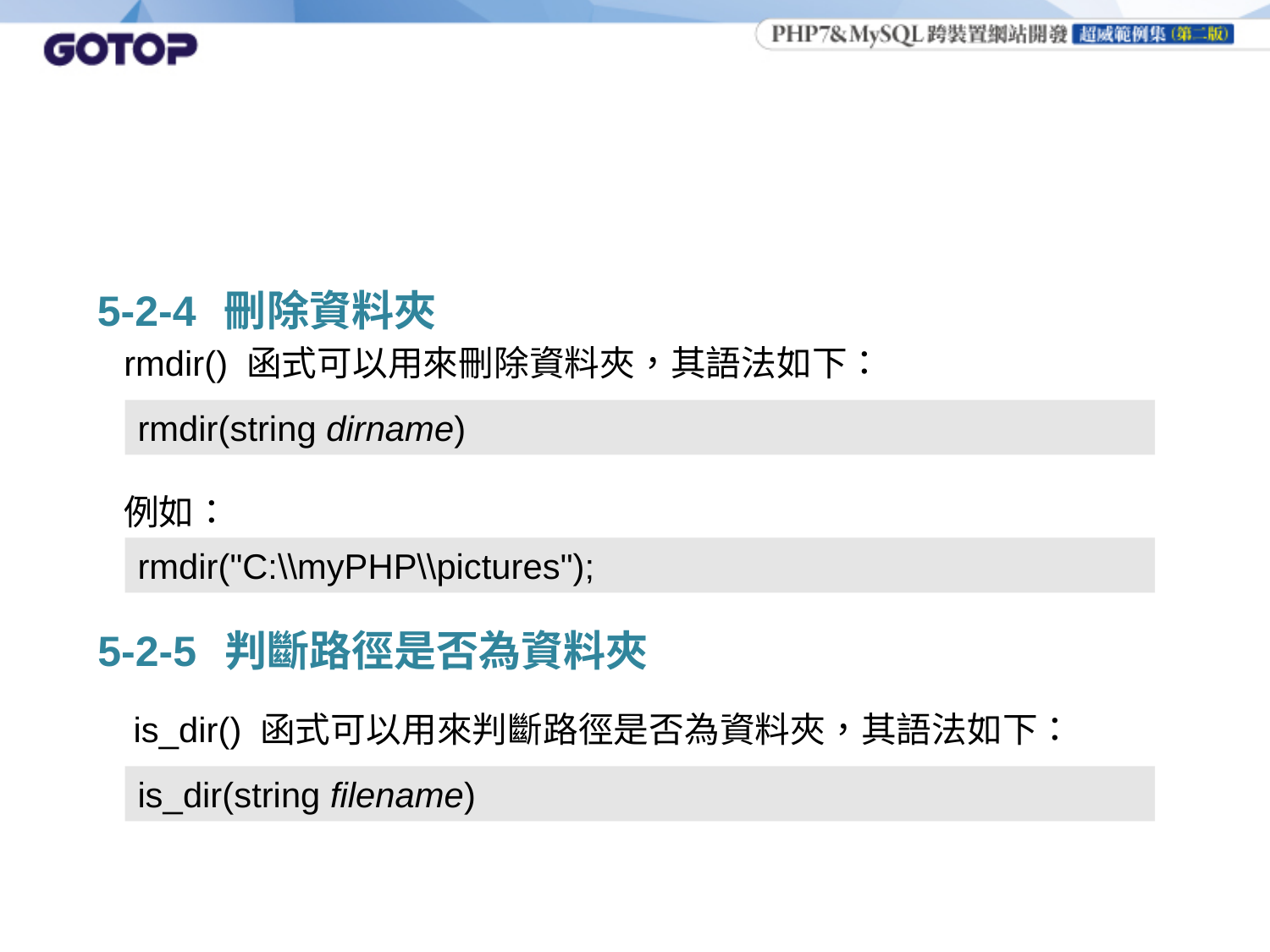

# 5-2-4	刪除資料夾
	rmdir() 函式可以用來刪除資料夾，其語法如下：

	例如：
rmdir(string dirname)
rmdir("C:\\myPHP\\pictures");
5-2-5	判斷路徑是否為資料夾
	 is_dir() 函式可以用來判斷路徑是否為資料夾，其語法如下：

is_dir(string filename)